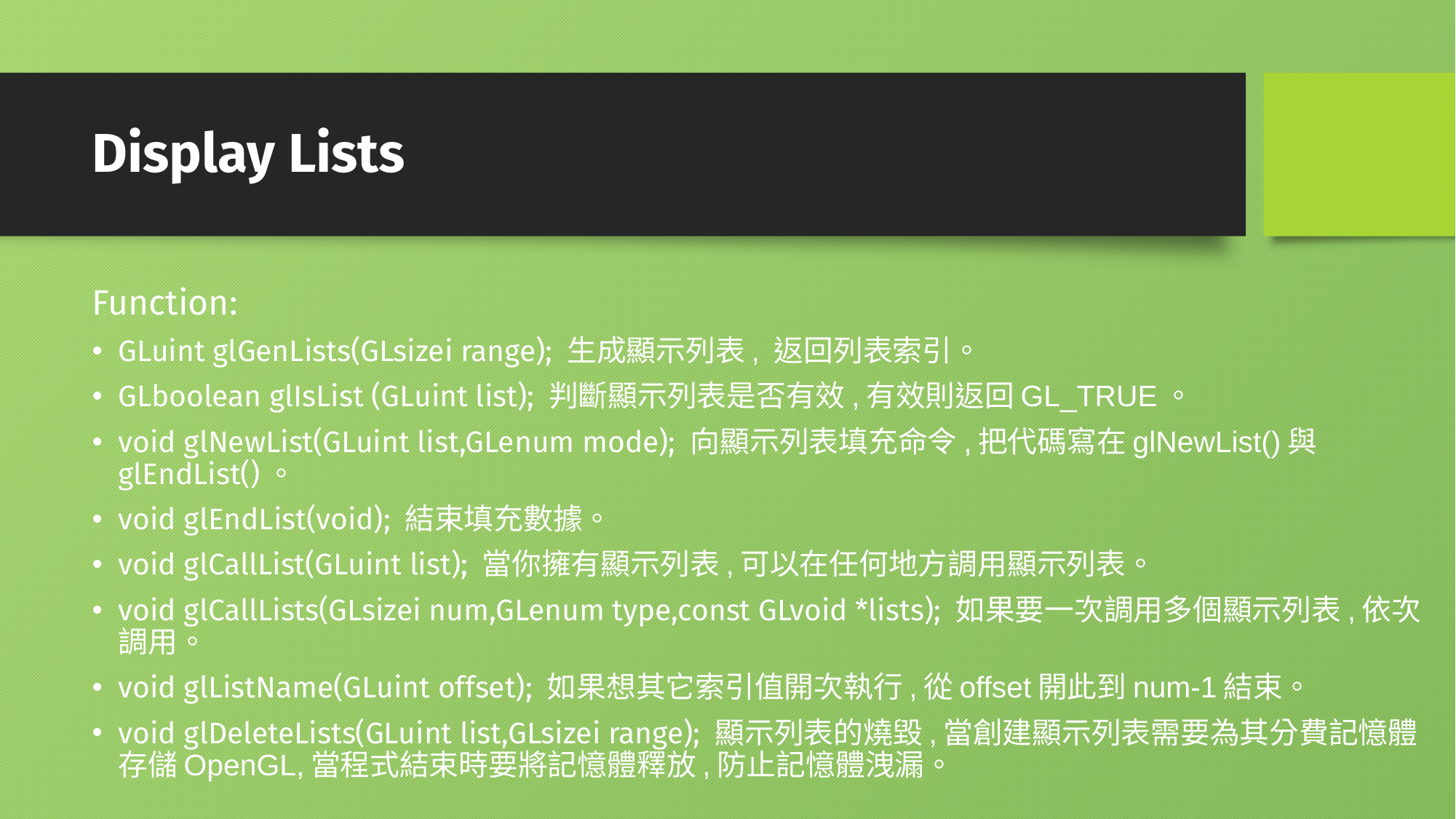

# Display Lists
Function:
GLuint glGenLists(GLsizei range); 生成顯示列表, 返回列表索引。
GLboolean glIsList (GLuint list); 判斷顯示列表是否有效,有效則返回GL_TRUE。
void glNewList(GLuint list,GLenum mode); 向顯示列表填充命令,把代碼寫在glNewList()與glEndList()。
void glEndList(void); 結束填充數據。
void glCallList(GLuint list); 當你擁有顯示列表,可以在任何地方調用顯示列表。
void glCallLists(GLsizei num,GLenum type,const GLvoid *lists); 如果要一次調用多個顯示列表,依次調用。
void glListName(GLuint offset); 如果想其它索引值開次執行,從offset開此到num-1結束。
void glDeleteLists(GLuint list,GLsizei range); 顯示列表的燒毀,當創建顯示列表需要為其分費記憶體存儲OpenGL,當程式結束時要將記憶體釋放,防止記憶體洩漏。